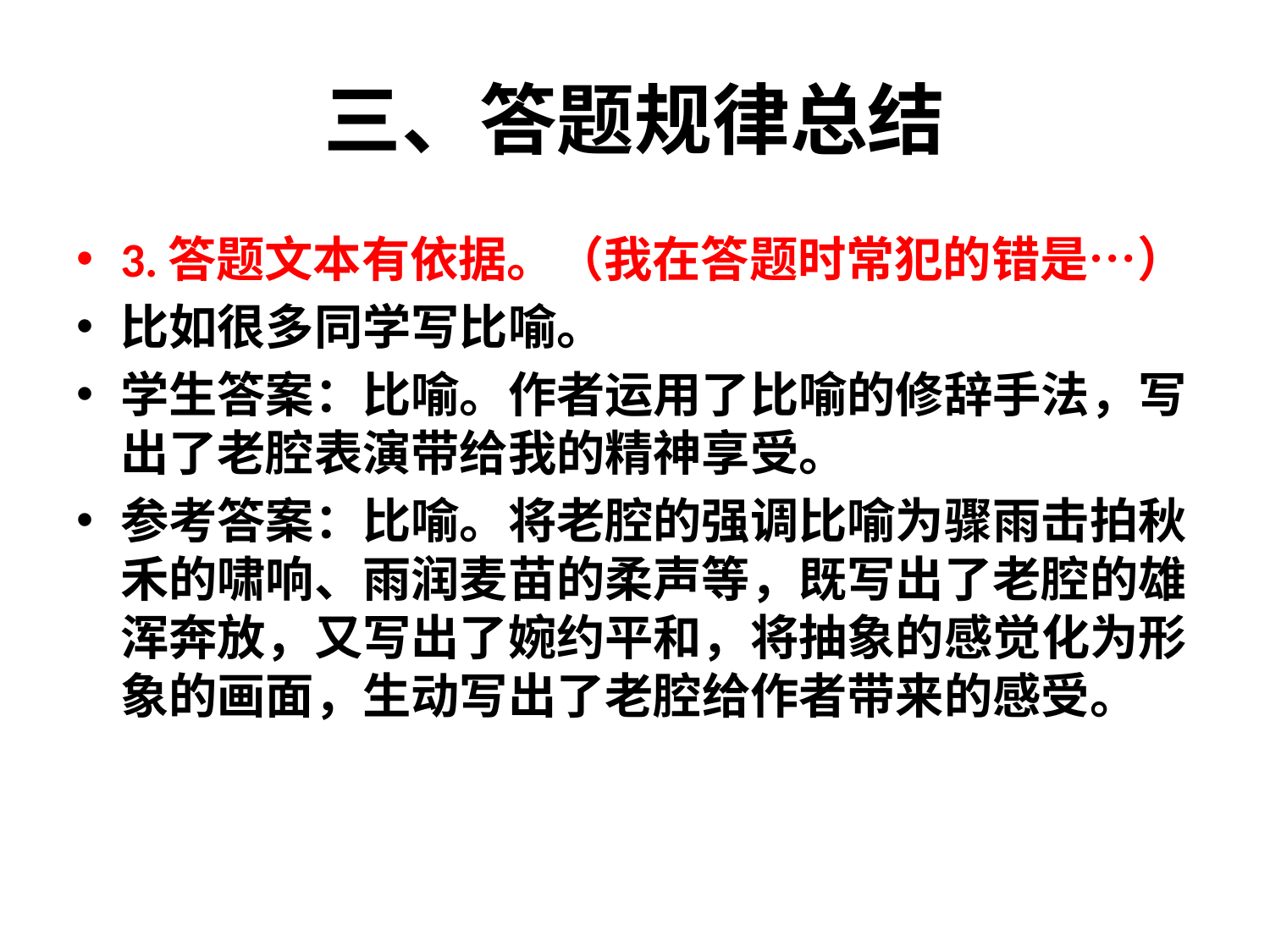

# 三、答题规律总结
3.答题文本有依据。（我在答题时常犯的错是…）
比如很多同学写比喻。
学生答案：比喻。作者运用了比喻的修辞手法，写出了老腔表演带给我的精神享受。
参考答案：比喻。将老腔的强调比喻为骤雨击拍秋禾的啸响、雨润麦苗的柔声等，既写出了老腔的雄浑奔放，又写出了婉约平和，将抽象的感觉化为形象的画面，生动写出了老腔给作者带来的感受。